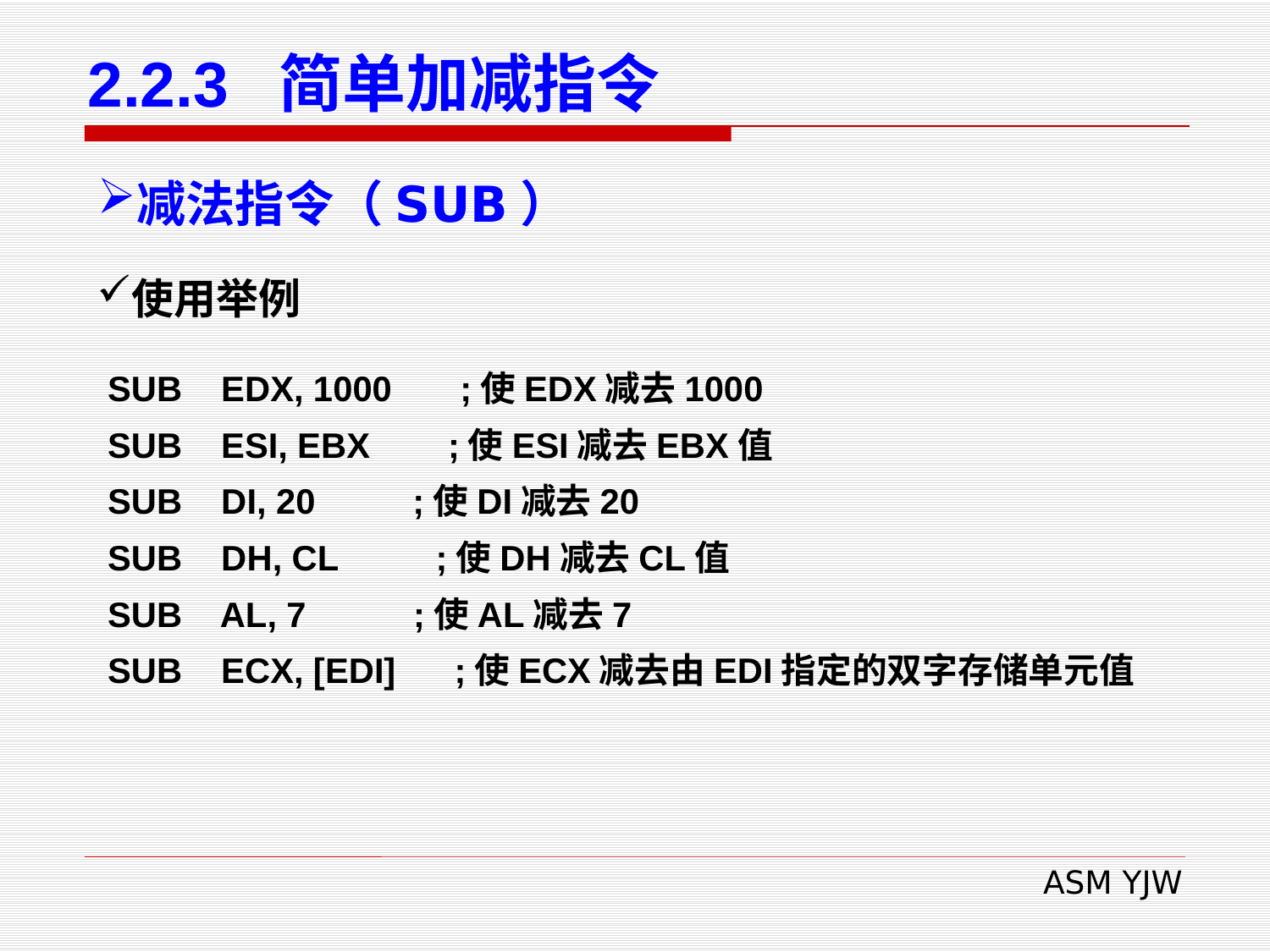

# 2.2.3  简单加减指令
减法指令（SUB）
使用举例
SUB    EDX, 1000       ;使EDX减去1000
SUB    ESI, EBX        ;使ESI减去EBX值
SUB    DI, 20          ;使DI减去20
SUB    DH, CL          ;使DH减去CL值
SUB    AL, 7           ;使AL减去7
SUB    ECX, [EDI]      ;使ECX减去由EDI指定的双字存储单元值